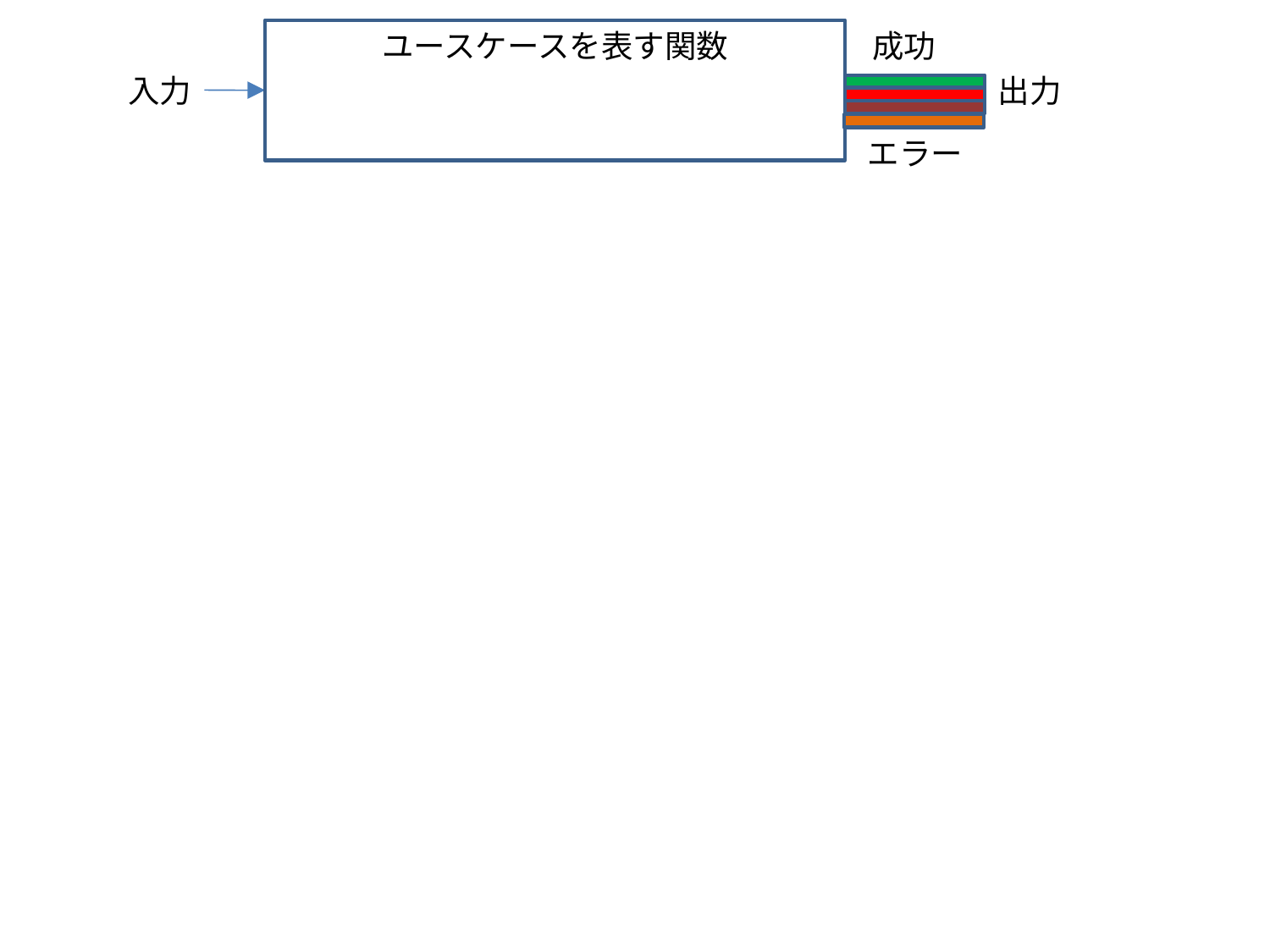

ユースケースを表す関数
成功
入力
出力
検証
更新

エラー